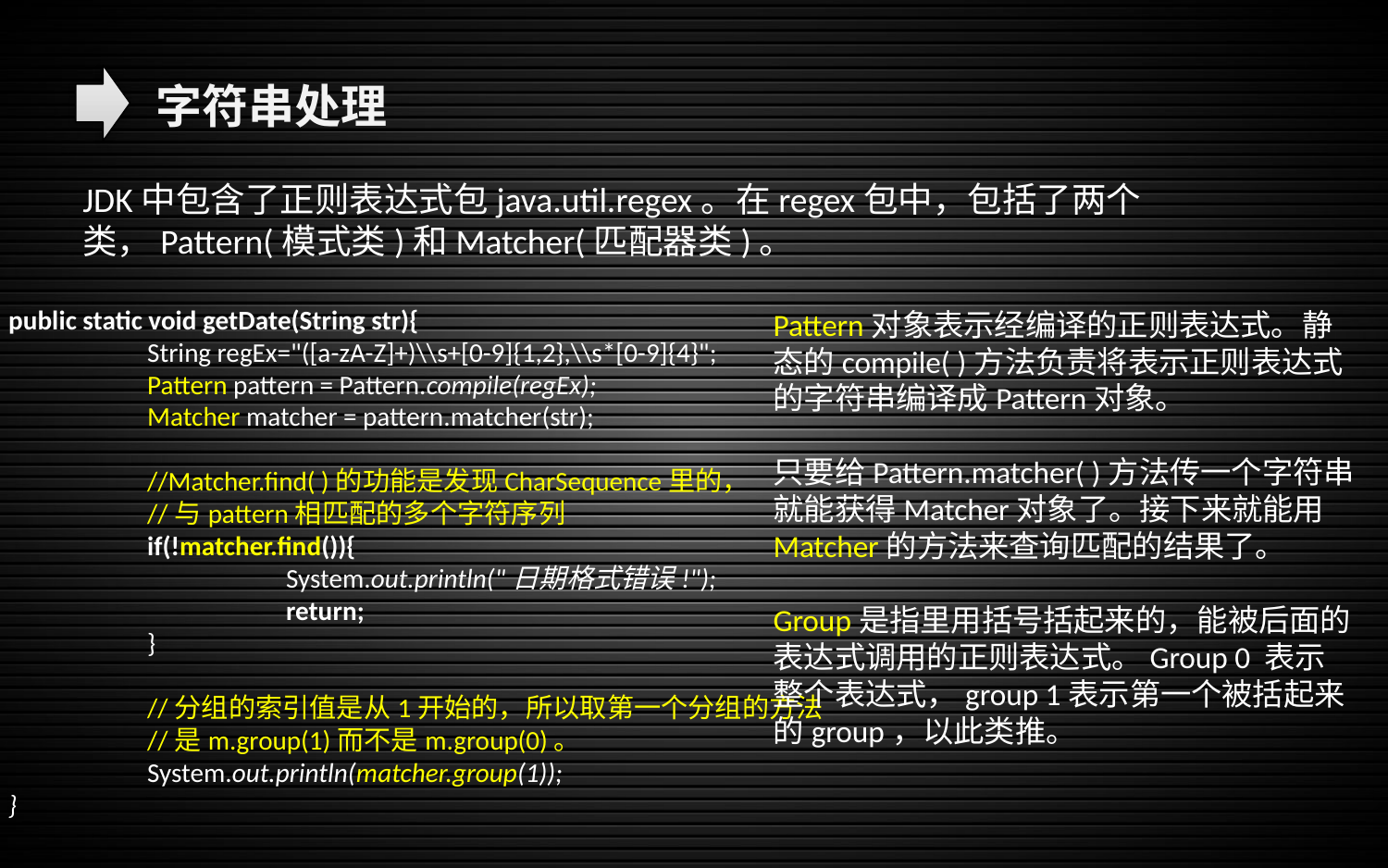

字符串处理
JDK中包含了正则表达式包java.util.regex。在regex包中，包括了两个类，Pattern(模式类)和Matcher(匹配器类)。
public static void getDate(String str){
	String regEx="([a-zA-Z]+)\\s+[0-9]{1,2},\\s*[0-9]{4}";
	Pattern pattern = Pattern.compile(regEx);
	Matcher matcher = pattern.matcher(str);

	//Matcher.find( )的功能是发现CharSequence里的，
	//与pattern相匹配的多个字符序列
	if(!matcher.find()){
		System.out.println("日期格式错误!");
		return;
	}

	//分组的索引值是从1开始的，所以取第一个分组的方法
	//是m.group(1)而不是m.group(0)。
	System.out.println(matcher.group(1));
}
Pattern对象表示经编译的正则表达式。静态的compile( )方法负责将表示正则表达式的字符串编译成Pattern对象。

只要给Pattern.matcher( )方法传一个字符串就能获得Matcher对象了。接下来就能用Matcher的方法来查询匹配的结果了。

Group是指里用括号括起来的，能被后面的表达式调用的正则表达式。Group 0 表示整个表达式，group 1表示第一个被括起来的group，以此类推。